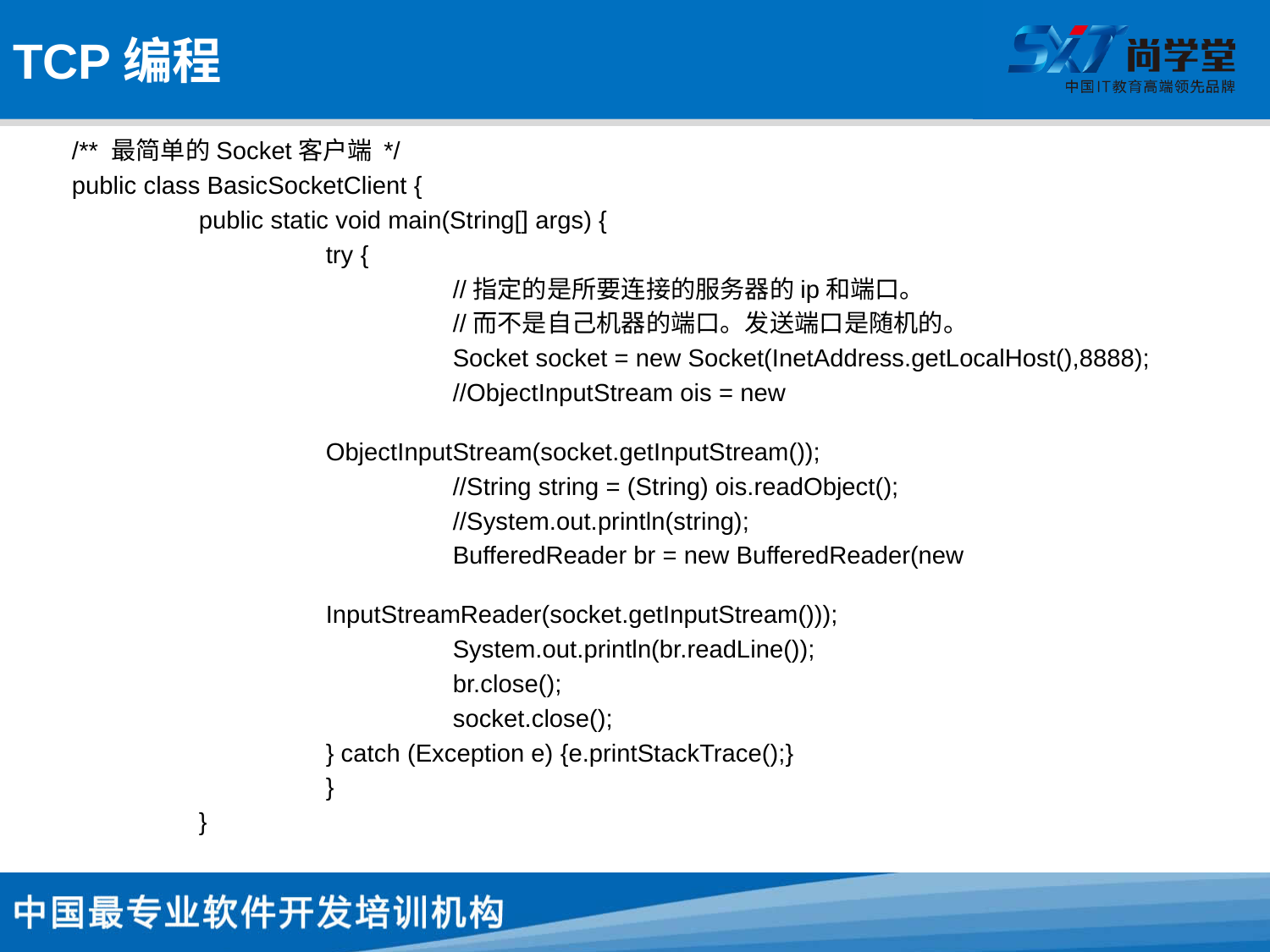

# TCP编程
/** 最简单的Socket客户端 */
public class BasicSocketClient {
	public static void main(String[] args) {
	try {
	//指定的是所要连接的服务器的ip和端口。
	//而不是自己机器的端口。发送端口是随机的。
	Socket socket = new Socket(InetAddress.getLocalHost(),8888);
	//ObjectInputStream ois = new 						ObjectInputStream(socket.getInputStream());
	//String string = (String) ois.readObject();
	//System.out.println(string);
	BufferedReader br = new BufferedReader(new 				InputStreamReader(socket.getInputStream()));
	System.out.println(br.readLine());
	br.close();
	socket.close();
	} catch (Exception e) {e.printStackTrace();}
	}
}